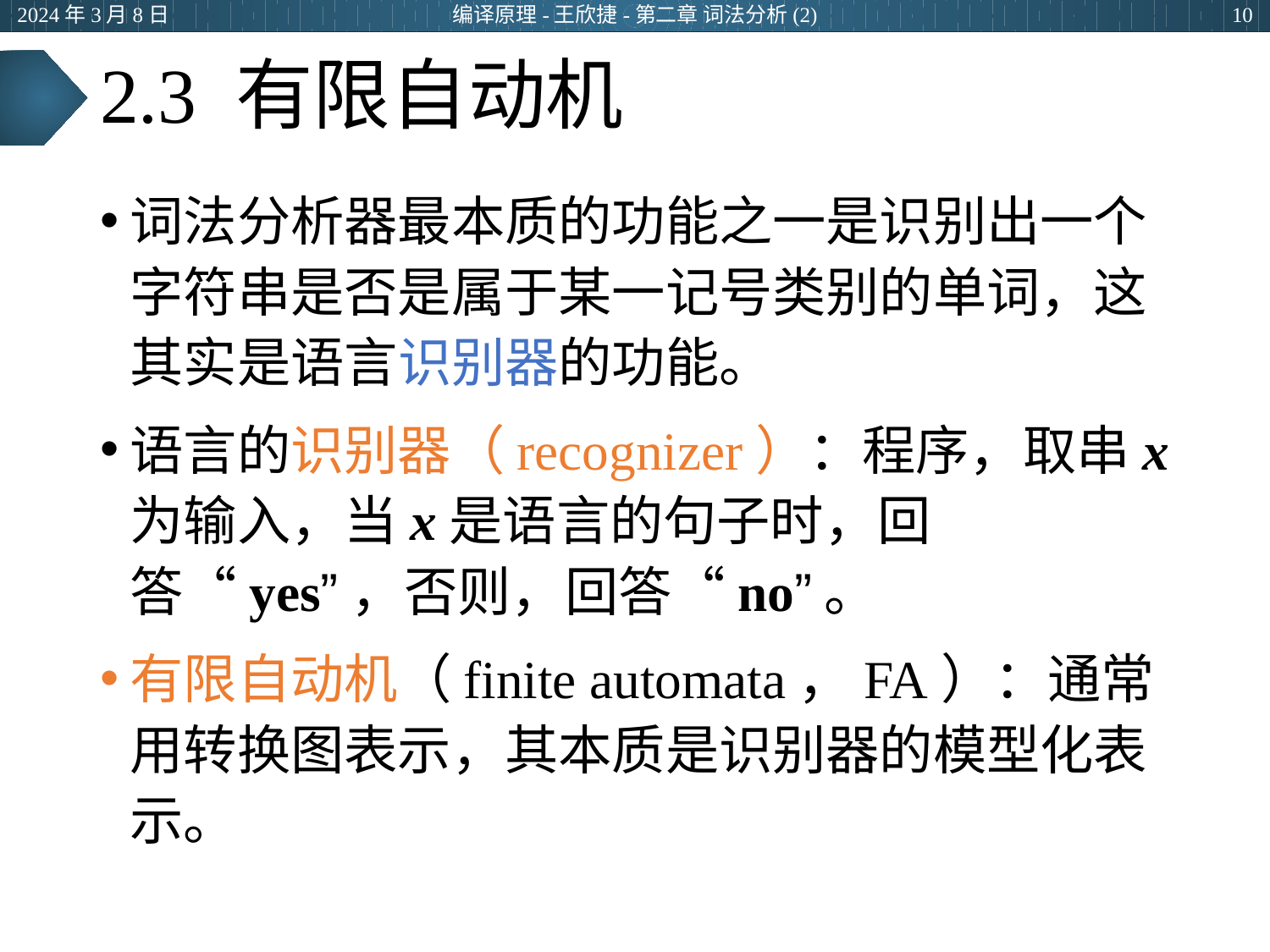

2024年3月8日
编译原理-王欣捷-第二章 词法分析(2)
10
# 2.3 有限自动机
词法分析器最本质的功能之一是识别出一个字符串是否是属于某一记号类别的单词，这其实是语言识别器的功能。
语言的识别器（recognizer）：程序，取串x为输入，当x是语言的句子时，回答“yes”，否则，回答“no”。
有限自动机（finite automata，FA）：通常用转换图表示，其本质是识别器的模型化表示。